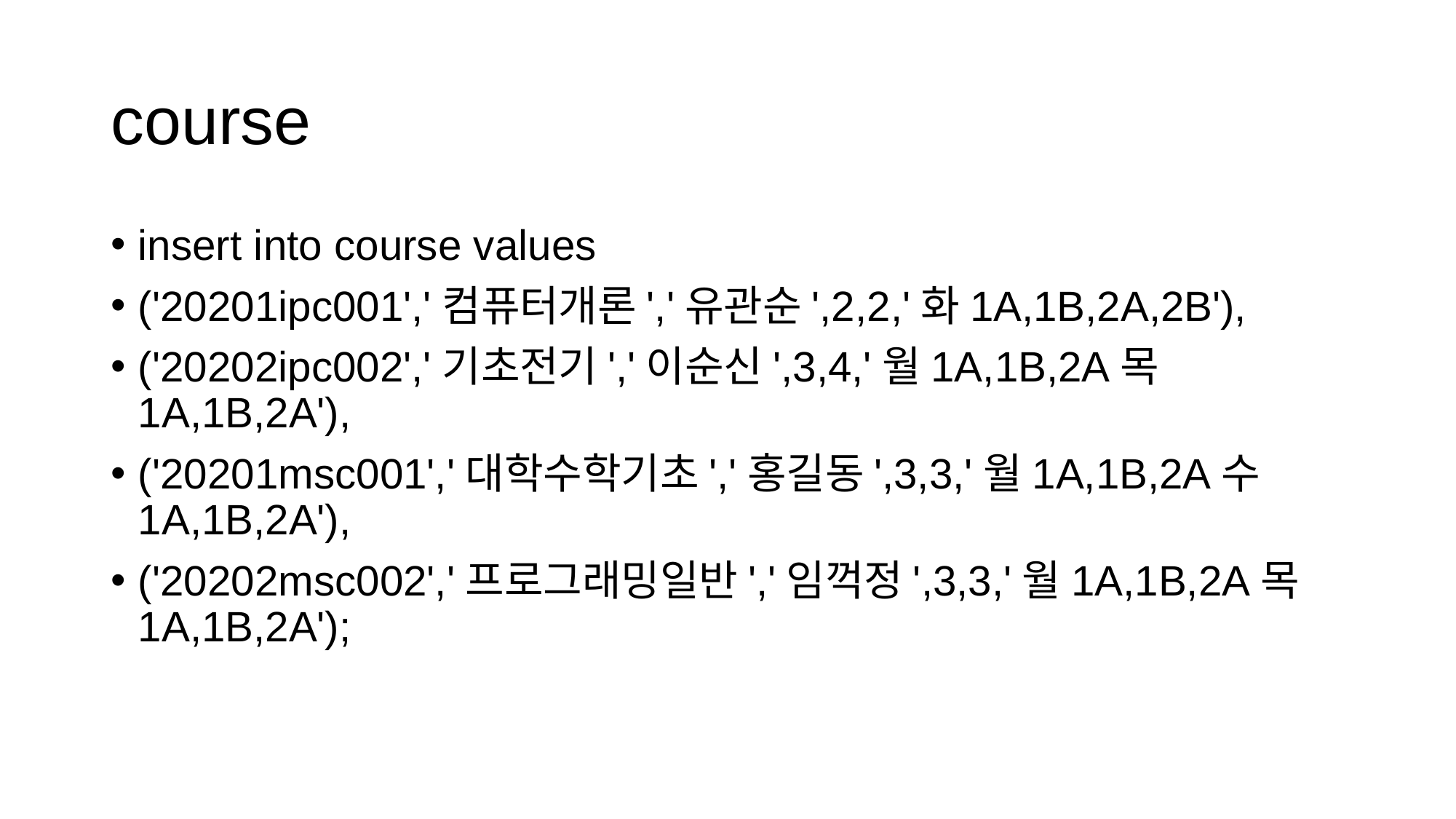

# course
insert into course values
('20201ipc001','컴퓨터개론','유관순',2,2,'화1A,1B,2A,2B'),
('20202ipc002','기초전기','이순신',3,4,'월1A,1B,2A목1A,1B,2A'),
('20201msc001','대학수학기초','홍길동',3,3,'월1A,1B,2A수1A,1B,2A'),
('20202msc002','프로그래밍일반','임꺽정',3,3,'월1A,1B,2A목1A,1B,2A');